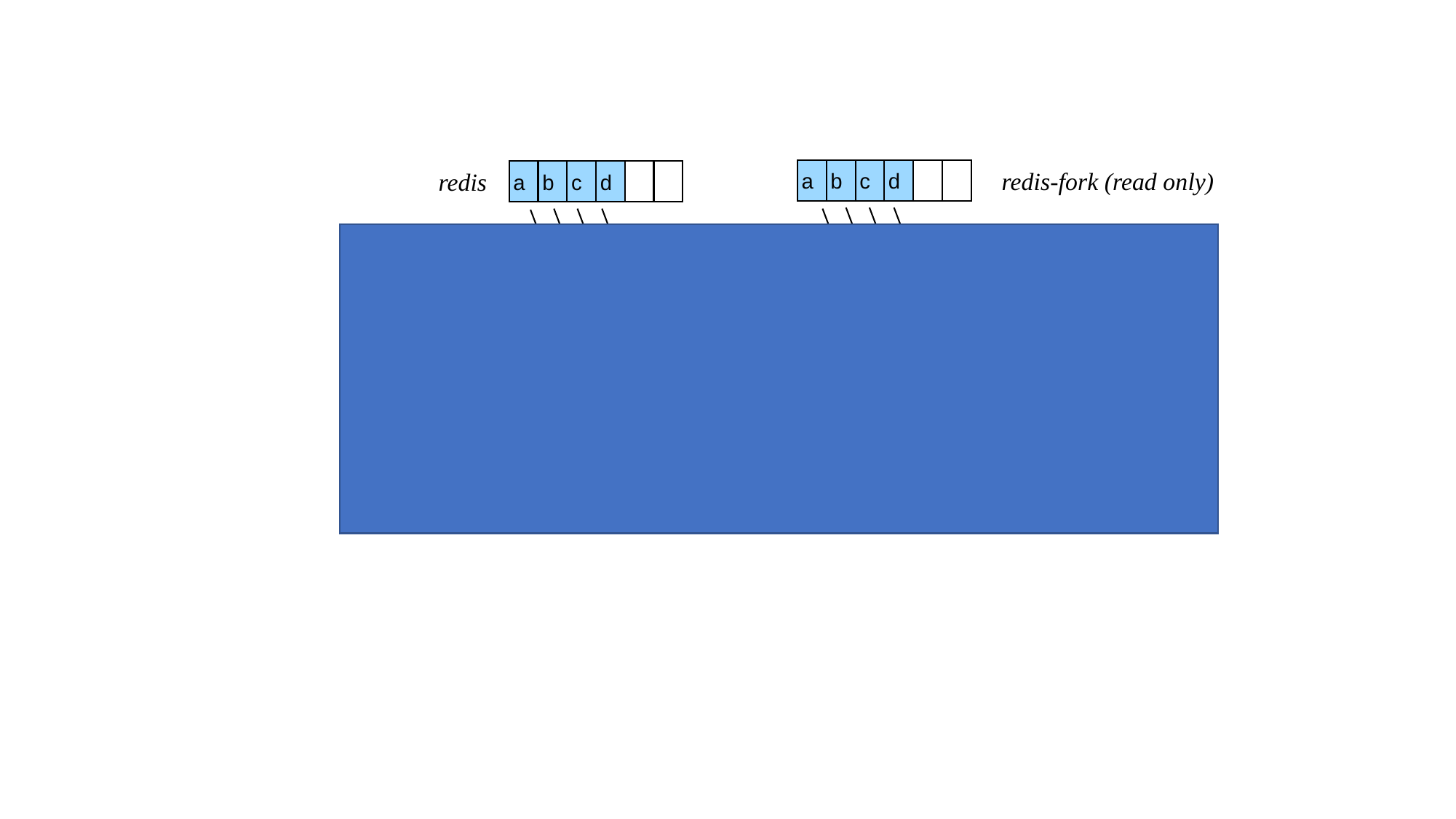

a
b
c
d

a
b
c
d

redis-fork (read only)
redis

页表

a

b

c

d

物理内存
OS内核